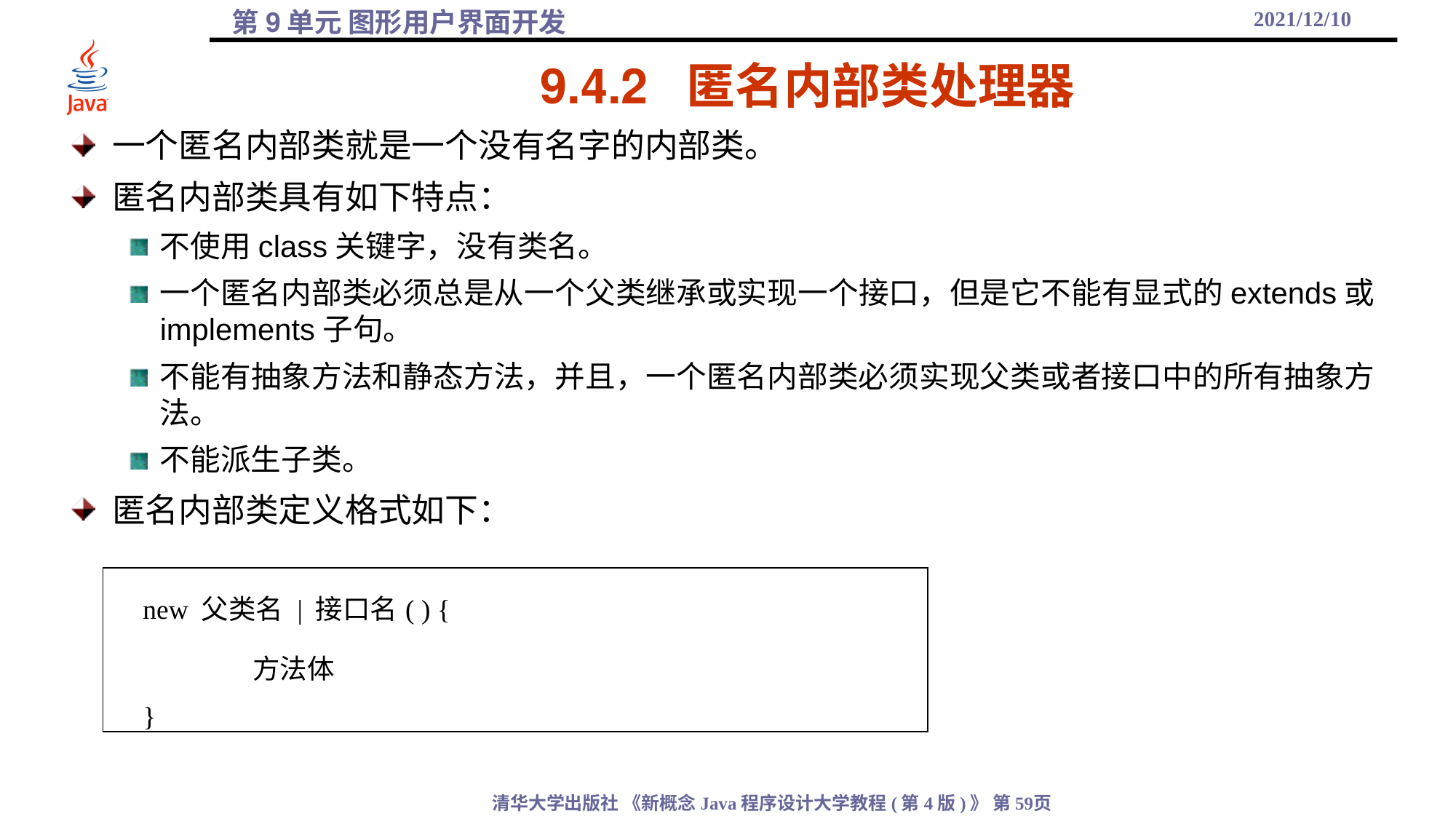

2021/12/10
# 9.4.2  匿名内部类处理器
一个匿名内部类就是一个没有名字的内部类。
匿名内部类具有如下特点：
不使用class关键字，没有类名。
一个匿名内部类必须总是从一个父类继承或实现一个接口，但是它不能有显式的extends或implements子句。
不能有抽象方法和静态方法，并且，一个匿名内部类必须实现父类或者接口中的所有抽象方法。
不能派生子类。
匿名内部类定义格式如下：

| new 父类名 | 接口名( ) { 方法体 } |
| --- |